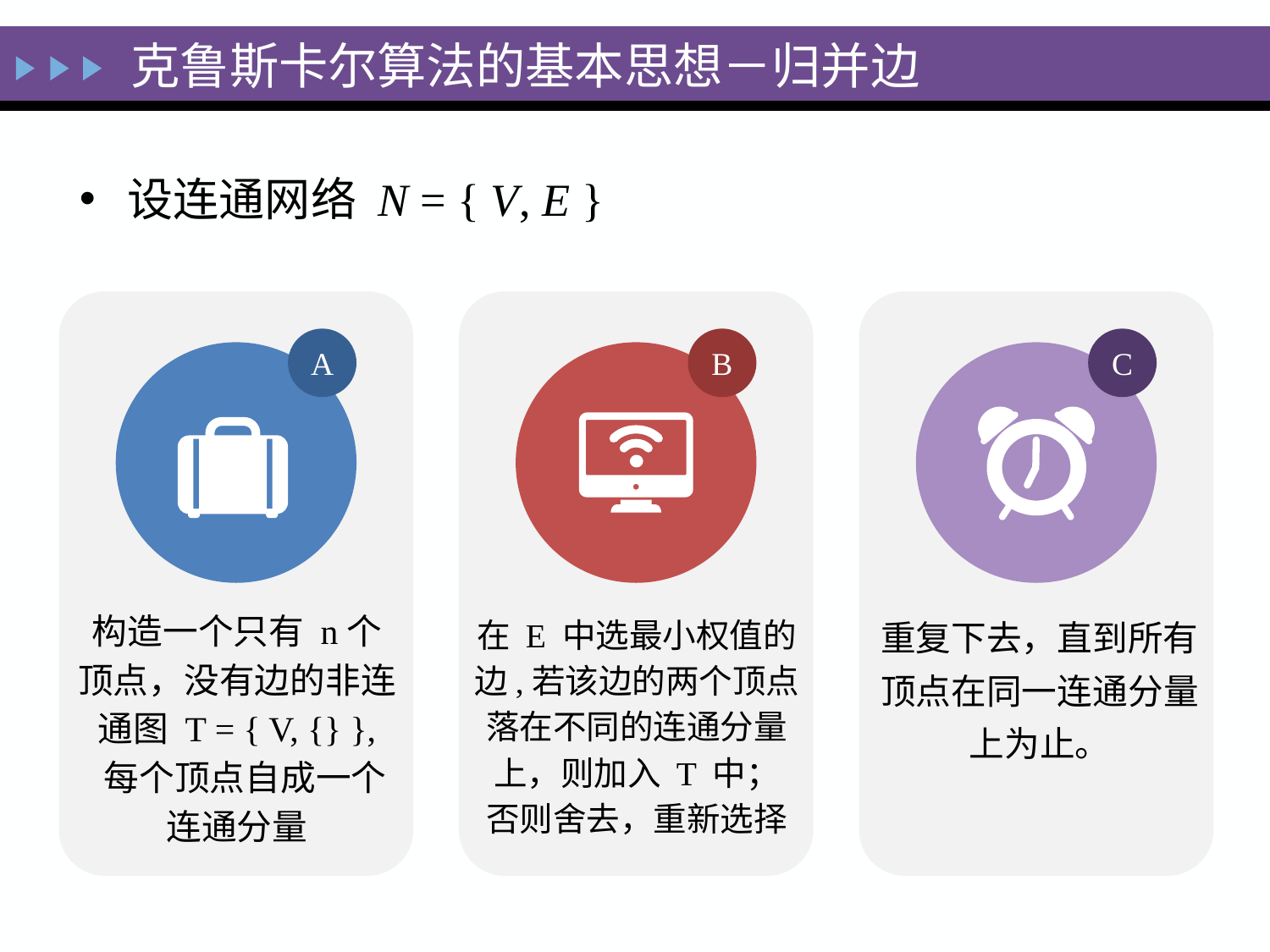

克鲁斯卡尔算法的基本思想－归并边
设连通网络 N = { V, E }

A

构造一个只有 n个
顶点，没有边的非连
通图 T = { V, {} },
 每个顶点自成一个
连通分量

B

在 E 中选最小权值的
边,若该边的两个顶点
落在不同的连通分量
上，则加入 T 中；
否则舍去，重新选择

C

重复下去，直到所有
顶点在同一连通分量
上为止。